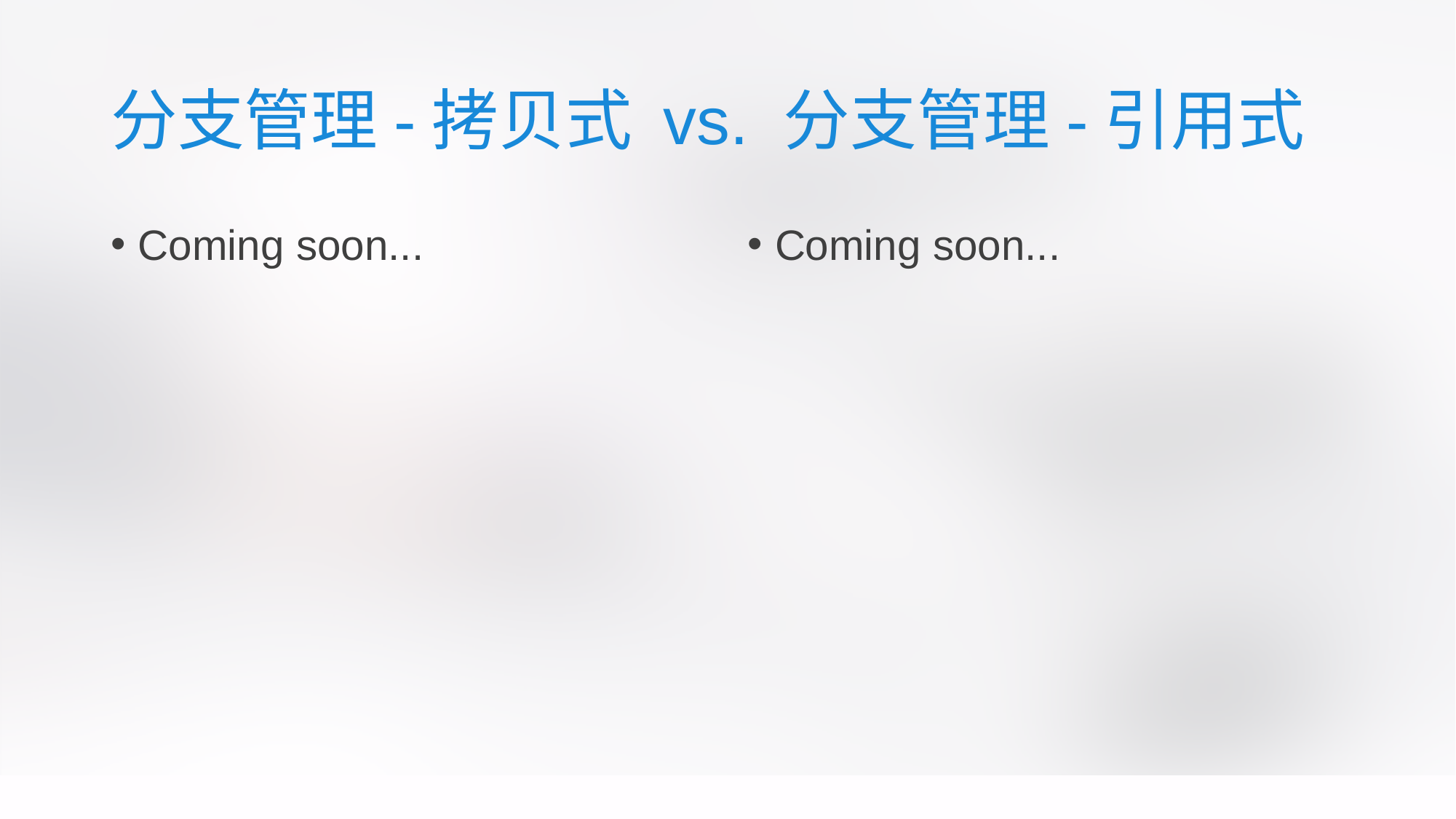

# 分支管理-拷贝式 vs. 分支管理-引用式
Coming soon...
Coming soon...